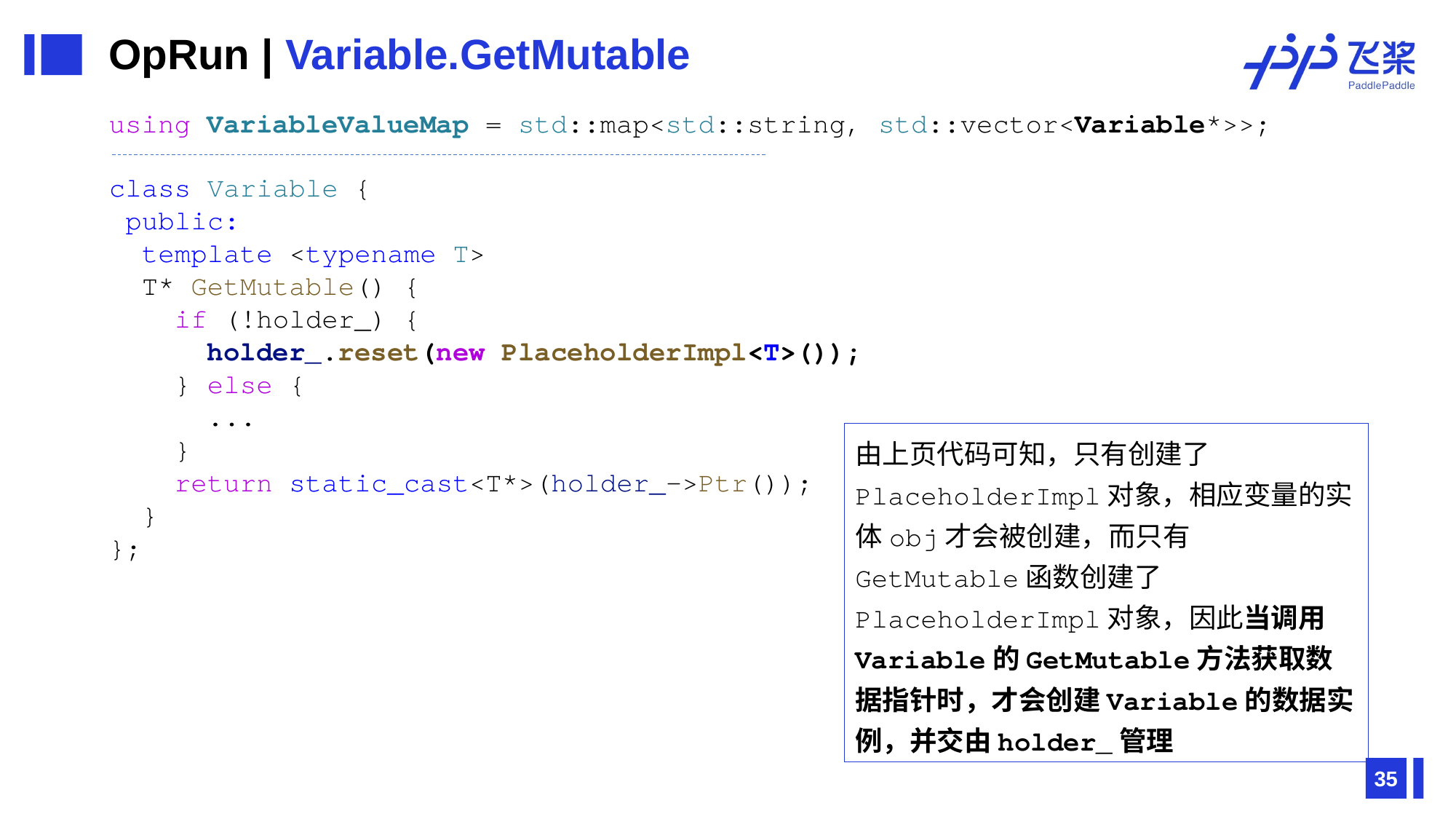

OpRun | Variable.GetMutable
using VariableValueMap = std::map<std::string, std::vector<Variable*>>;
class Variable {
 public:
  template <typename T>
  T* GetMutable() {
    if (!holder_) {
      holder_.reset(new PlaceholderImpl<T>());
    } else {
      ...
    }
    return static_cast<T*>(holder_->Ptr());
  }
};
由上页代码可知，只有创建了PlaceholderImpl对象，相应变量的实体obj才会被创建，而只有GetMutable函数创建了PlaceholderImpl对象，因此当调用Variable的GetMutable方法获取数据指针时，才会创建Variable的数据实例，并交由holder_管理
35